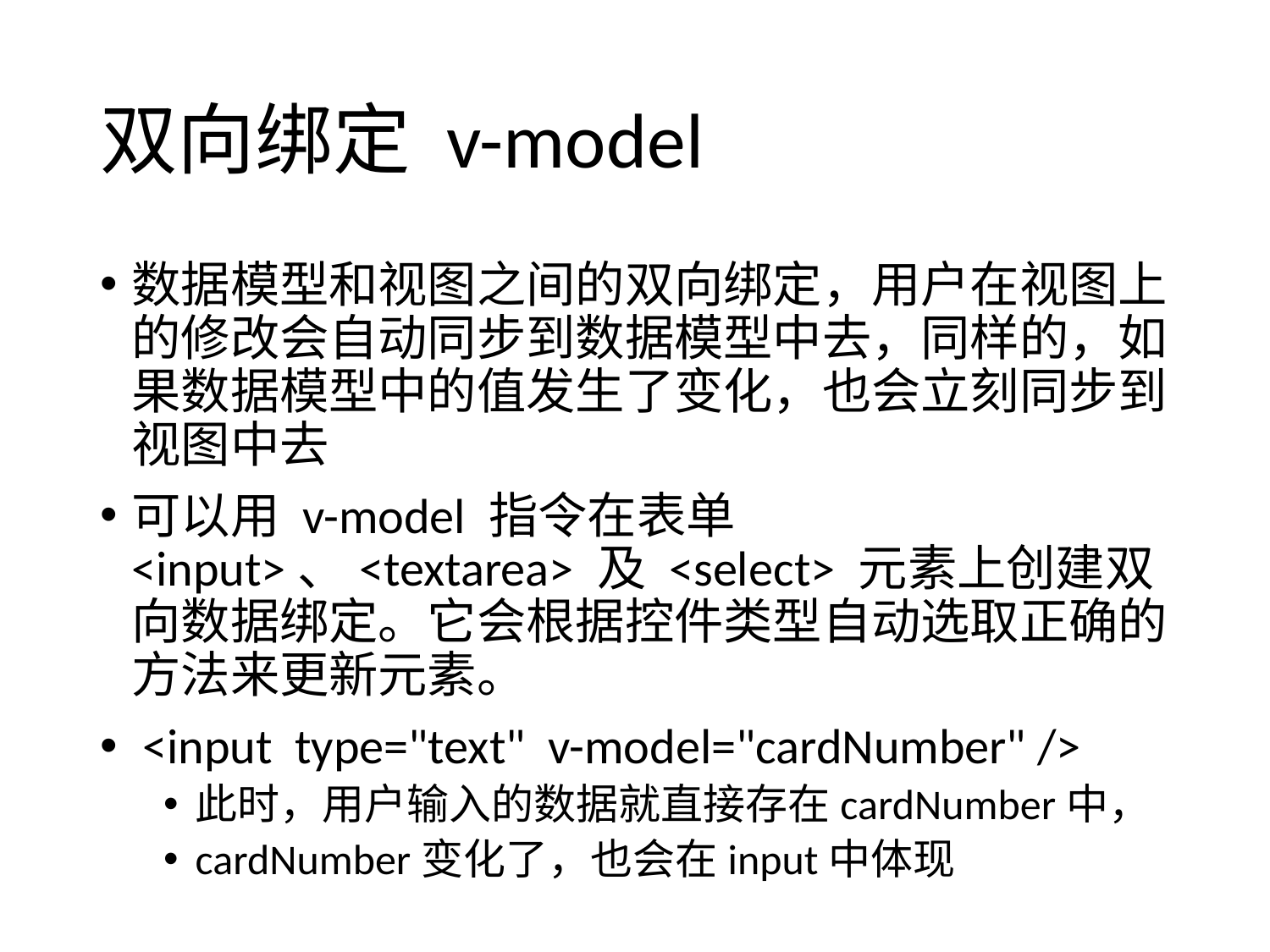

# 双向绑定 v-model
数据模型和视图之间的双向绑定，用户在视图上的修改会自动同步到数据模型中去，同样的，如果数据模型中的值发生了变化，也会立刻同步到视图中去
可以用 v-model 指令在表单 <input>、<textarea> 及 <select> 元素上创建双向数据绑定。它会根据控件类型自动选取正确的方法来更新元素。
 <input  type="text"  v-model="cardNumber" />
此时，用户输入的数据就直接存在cardNumber中，
cardNumber变化了，也会在input中体现